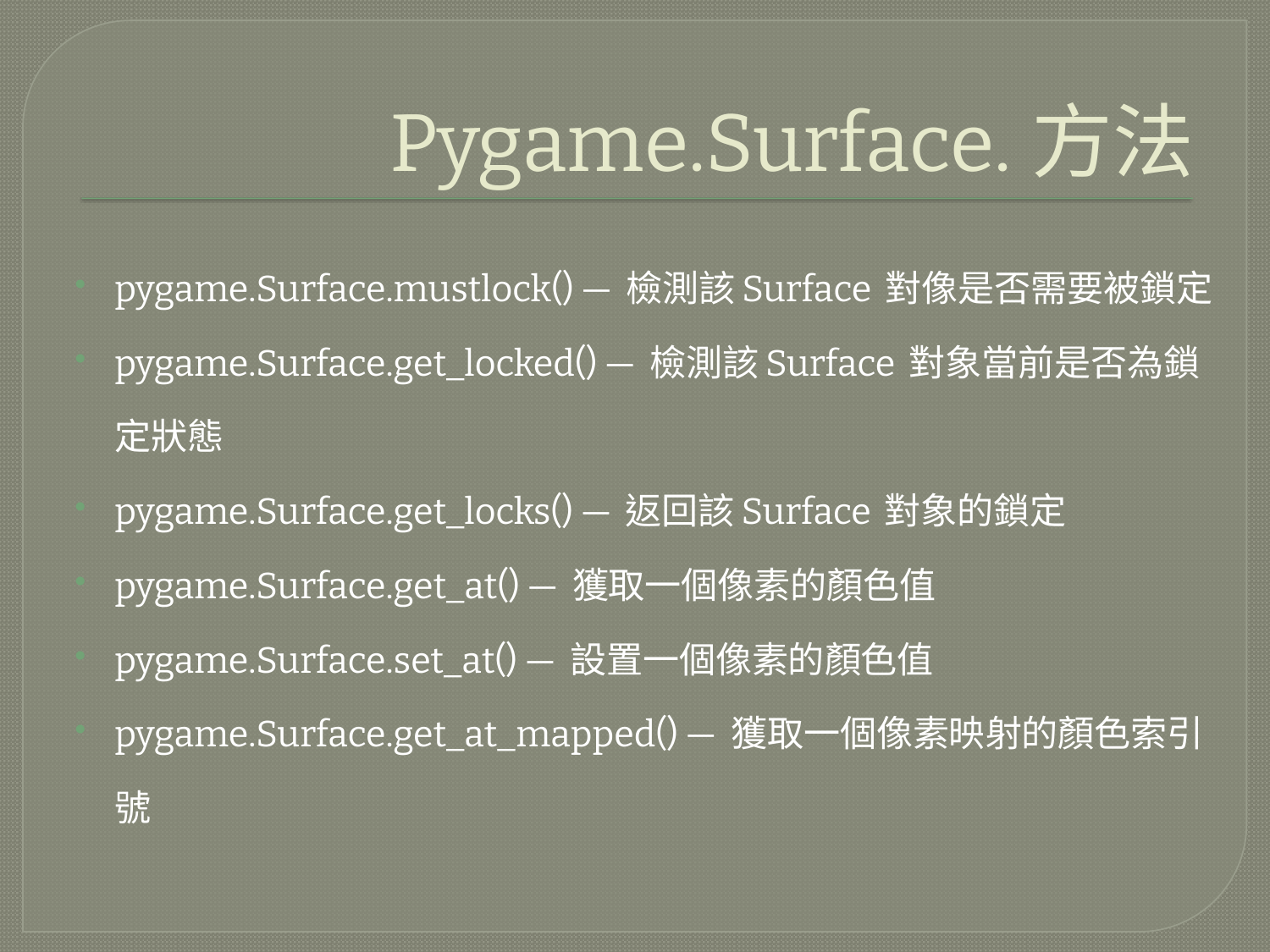

# Pygame.Surface.方法
pygame.Surface.mustlock() — 檢測該Surface 對像是否需要被鎖定
pygame.Surface.get_locked() — 檢測該Surface 對象當前是否為鎖定狀態
pygame.Surface.get_locks() — 返回該Surface 對象的鎖定
pygame.Surface.get_at() — 獲取一個像素的顏色值
pygame.Surface.set_at() — 設置一個像素的顏色值
pygame.Surface.get_at_mapped() — 獲取一個像素映射的顏色索引號